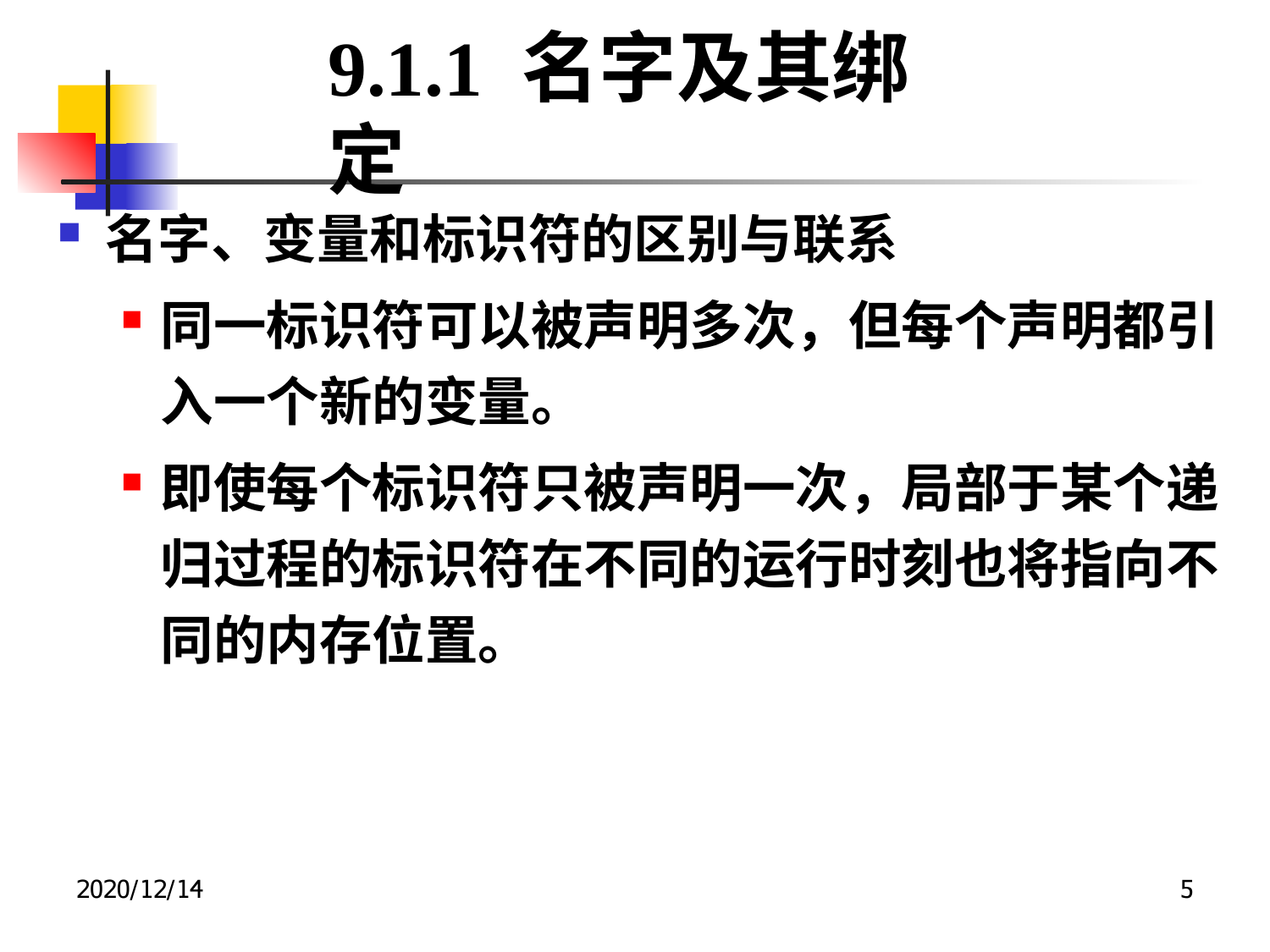

9.1.1 名字及其绑定
名字、变量和标识符的区别与联系
同一标识符可以被声明多次，但每个声明都引入一个新的变量。
即使每个标识符只被声明一次，局部于某个递归过程的标识符在不同的运行时刻也将指向不同的内存位置。
2020/12/14
5